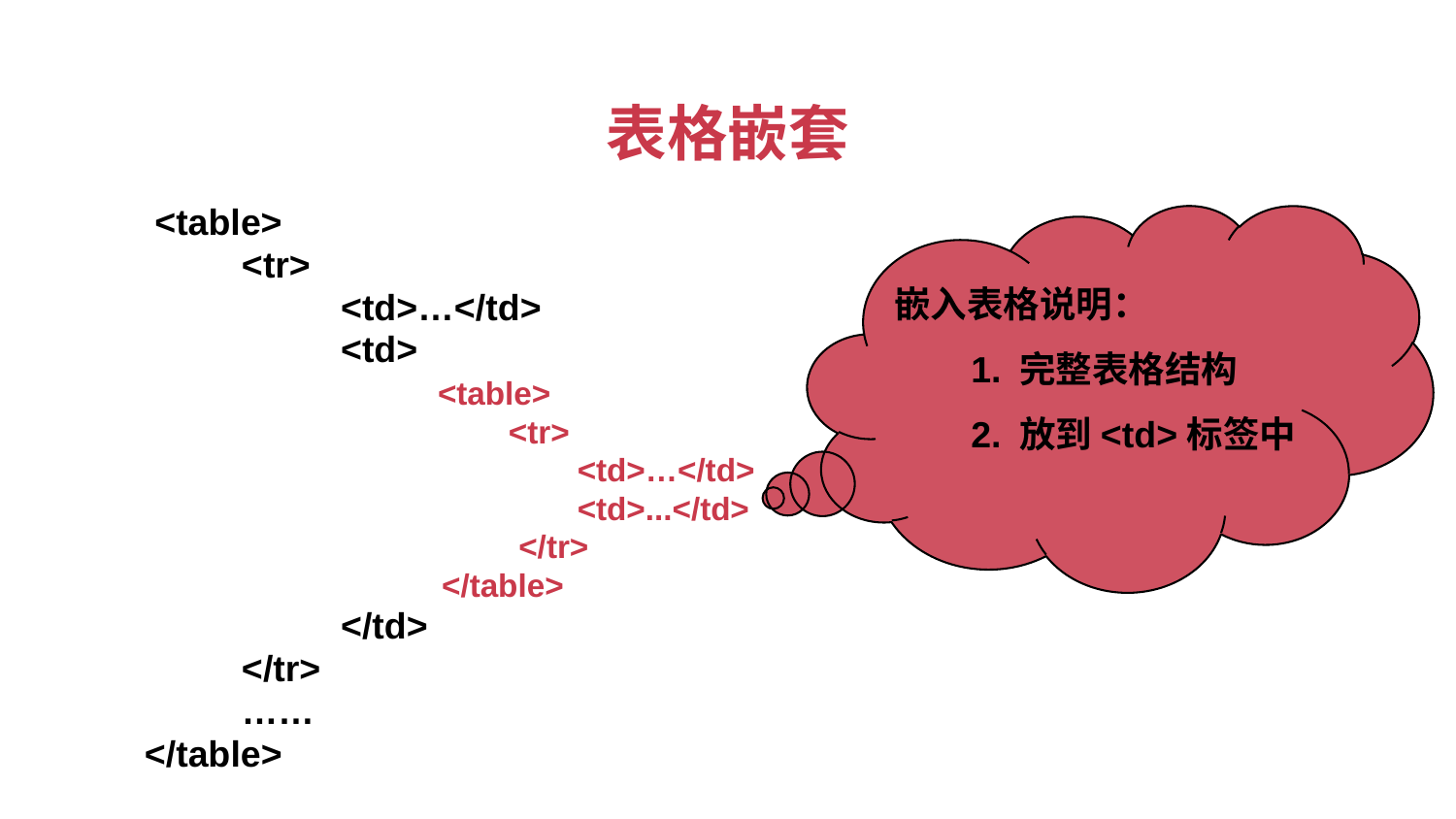

表格嵌套
	<table>
		<tr>
			<td>…</td>
			<td>
				<table>
						<tr>
								<td>…</td>
								<td>...</td>
							</tr>
					</table>
			</td>
		</tr>
		……
</table>

嵌入表格说明：
	1. 完整表格结构
	2. 放到<td>标签中